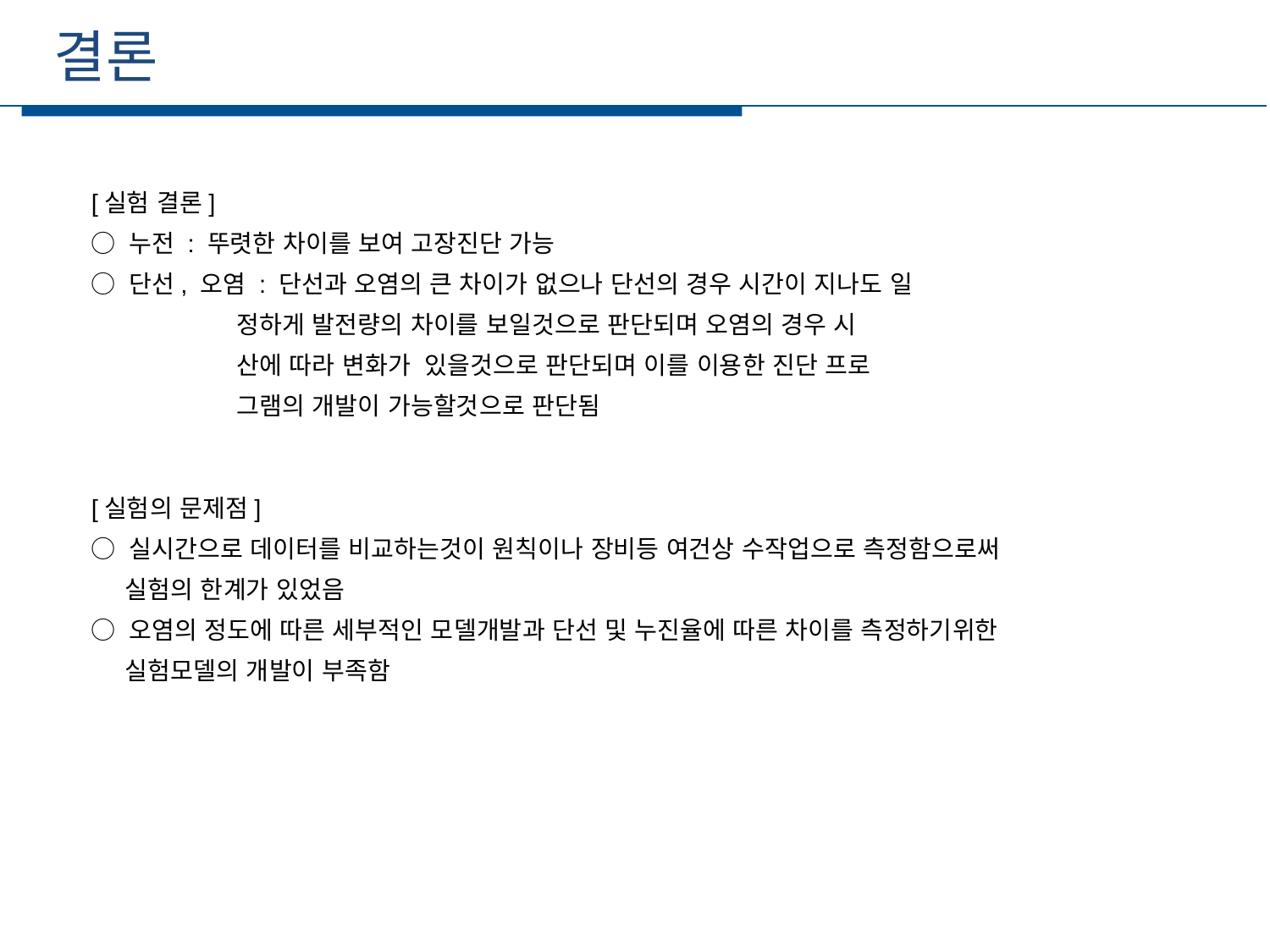

결론
세부일정

  [실험 결론]
  ○ 누전 : 뚜렷한 차이를 보여 고장진단 가능
  ○ 단선, 오염 : 단선과 오염의 큰 차이가 없으나 단선의 경우 시간이 지나도 일
                      정하게 발전량의 차이를 보일것으로 판단되며 오염의 경우 시
                      산에 따라 변화가  있을것으로 판단되며 이를 이용한 진단 프로
                      그램의 개발이 가능할것으로 판단됨

  [실험의 문제점]
  ○ 실시간으로 데이터를 비교하는것이 원칙이나 장비등 여건상 수작업으로 측정함으로써
      실험의 한계가 있었음
  ○ 오염의 정도에 따른 세부적인 모델개발과 단선 및 누진율에 따른 차이를 측정하기위한
      실험모델의 개발이 부족함